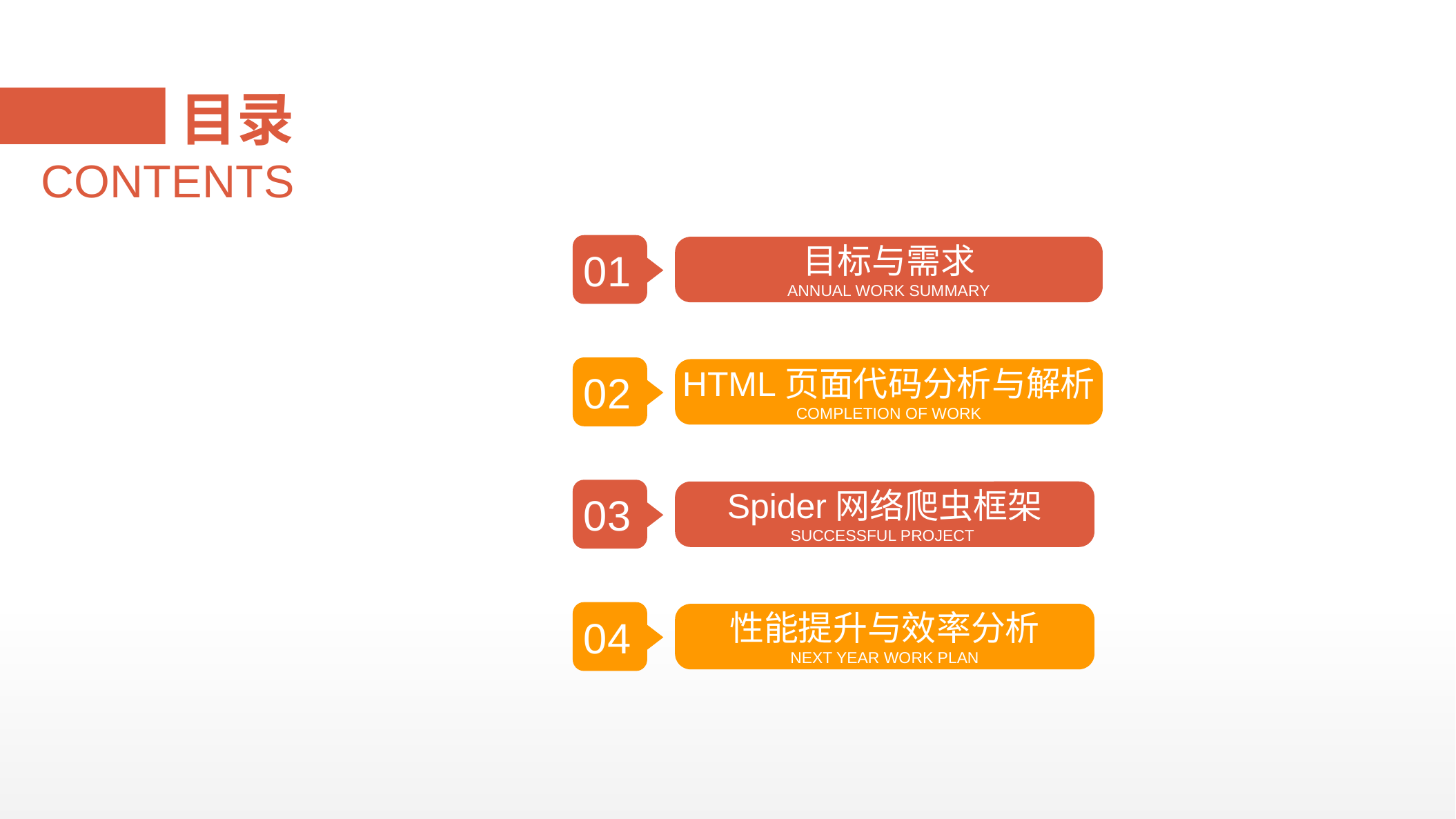

目录

CONTENTS
01
目标与需求
ANNUAL WORK SUMMARY
02
HTML页面代码分析与解析
COMPLETION OF WORK
03
Spider网络爬虫框架
SUCCESSFUL PROJECT
04
性能提升与效率分析
NEXT YEAR WORK PLAN